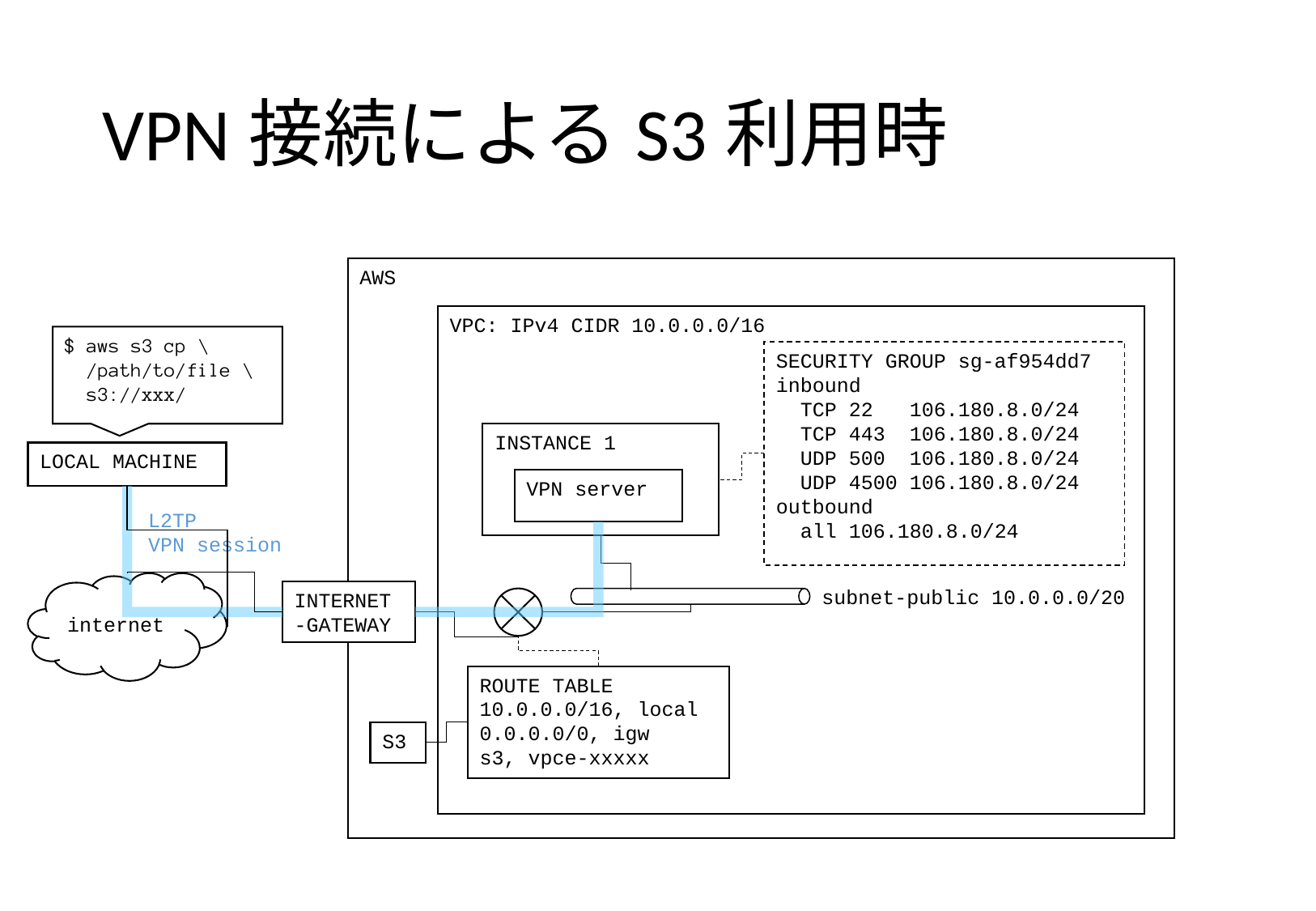

# VPN接続によるS3利用時
AWS
VPC: IPv4 CIDR 10.0.0.0/16
$ aws s3 cp \
  /path/to/file \
  s3://xxx/
SECURITY GROUP sg-af954dd7
inbound
  TCP 22   106.180.8.0/24
  TCP 443  106.180.8.0/24
  UDP 500  106.180.8.0/24
  UDP 4500 106.180.8.0/24
outbound
  all 106.180.8.0/24
INSTANCE 1
LOCAL MACHINE
VPN server

L2TP
VPN session
internet
subnet-public 10.0.0.0/20
INTERNET-GATEWAY

ROUTE TABLE
10.0.0.0/16, local
0.0.0.0/0, igw
s3, vpce-xxxxx
S3